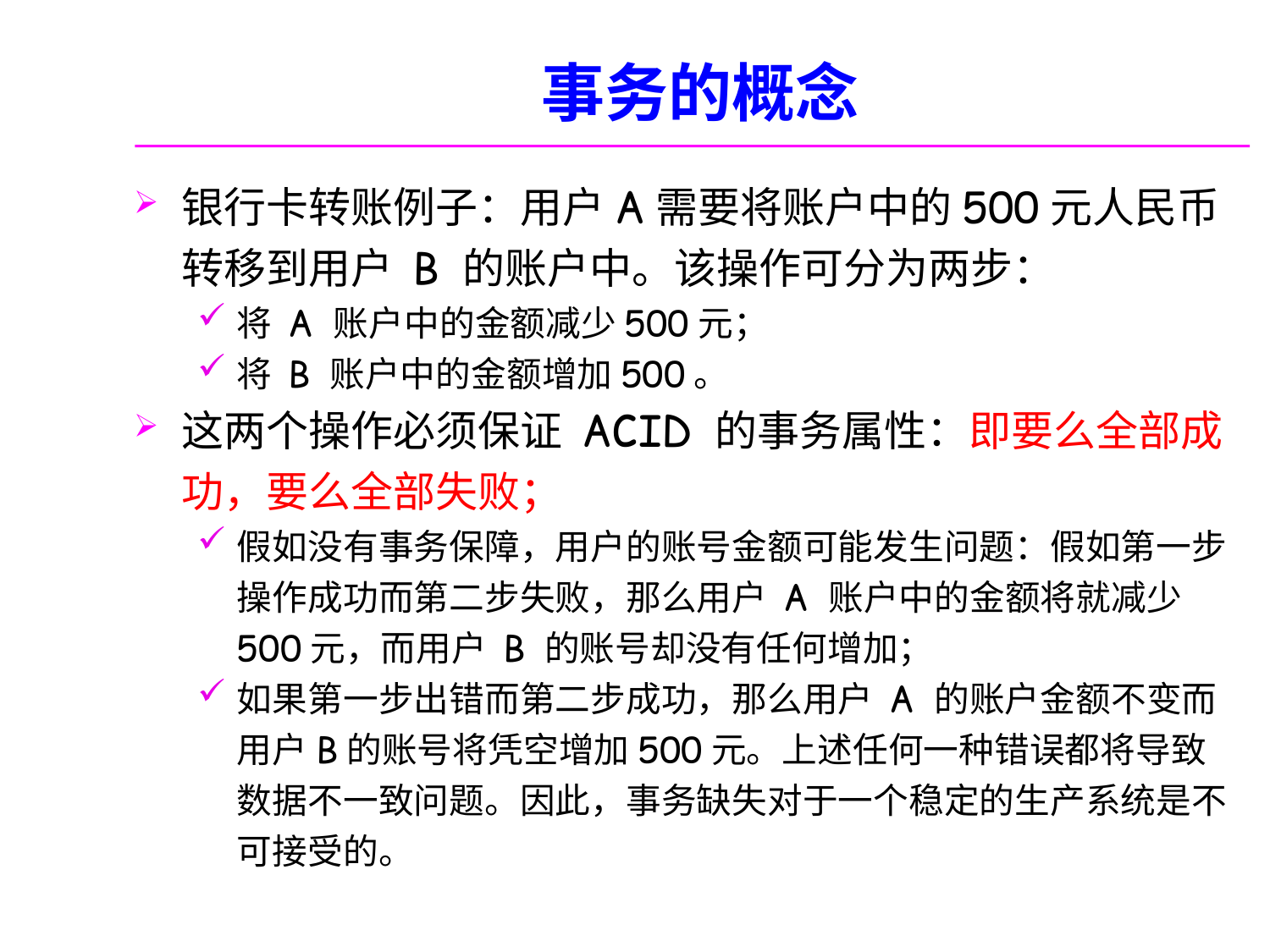

# 事务的概念
银行卡转账例子：用户A需要将账户中的500元人民币转移到用户 B 的账户中。该操作可分为两步：
将 A 账户中的金额减少500元；
将 B 账户中的金额增加500。
这两个操作必须保证 ACID 的事务属性：即要么全部成功，要么全部失败；
假如没有事务保障，用户的账号金额可能发生问题：假如第一步操作成功而第二步失败，那么用户 A 账户中的金额将就减少500元，而用户 B 的账号却没有任何增加；
如果第一步出错而第二步成功，那么用户 A 的账户金额不变而用户B的账号将凭空增加500元。上述任何一种错误都将导致数据不一致问题。因此，事务缺失对于一个稳定的生产系统是不可接受的。

6